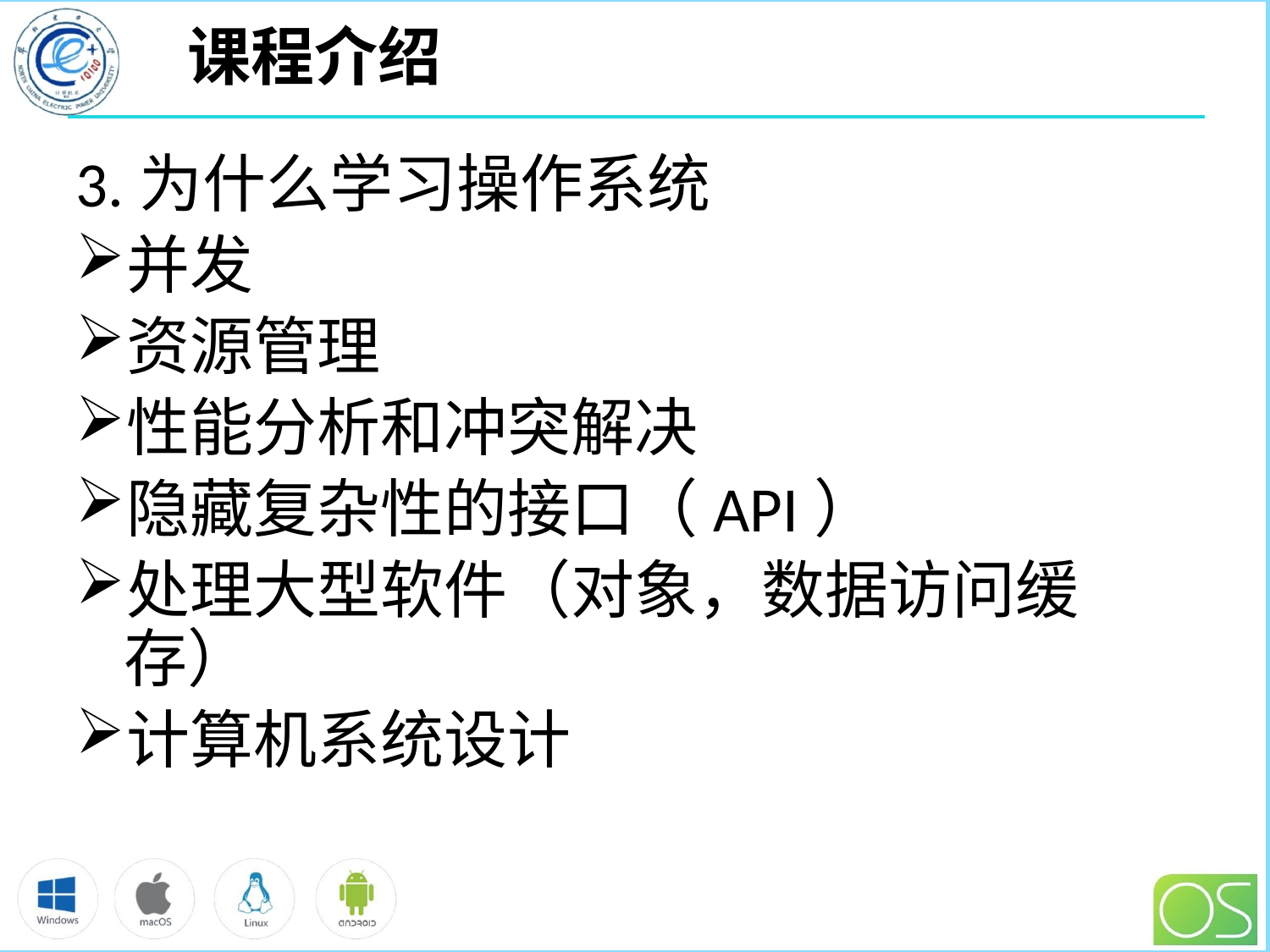

# 课程介绍
3.为什么学习操作系统
并发
资源管理
性能分析和冲突解决
隐藏复杂性的接口（API）
处理大型软件（对象，数据访问缓存）
计算机系统设计